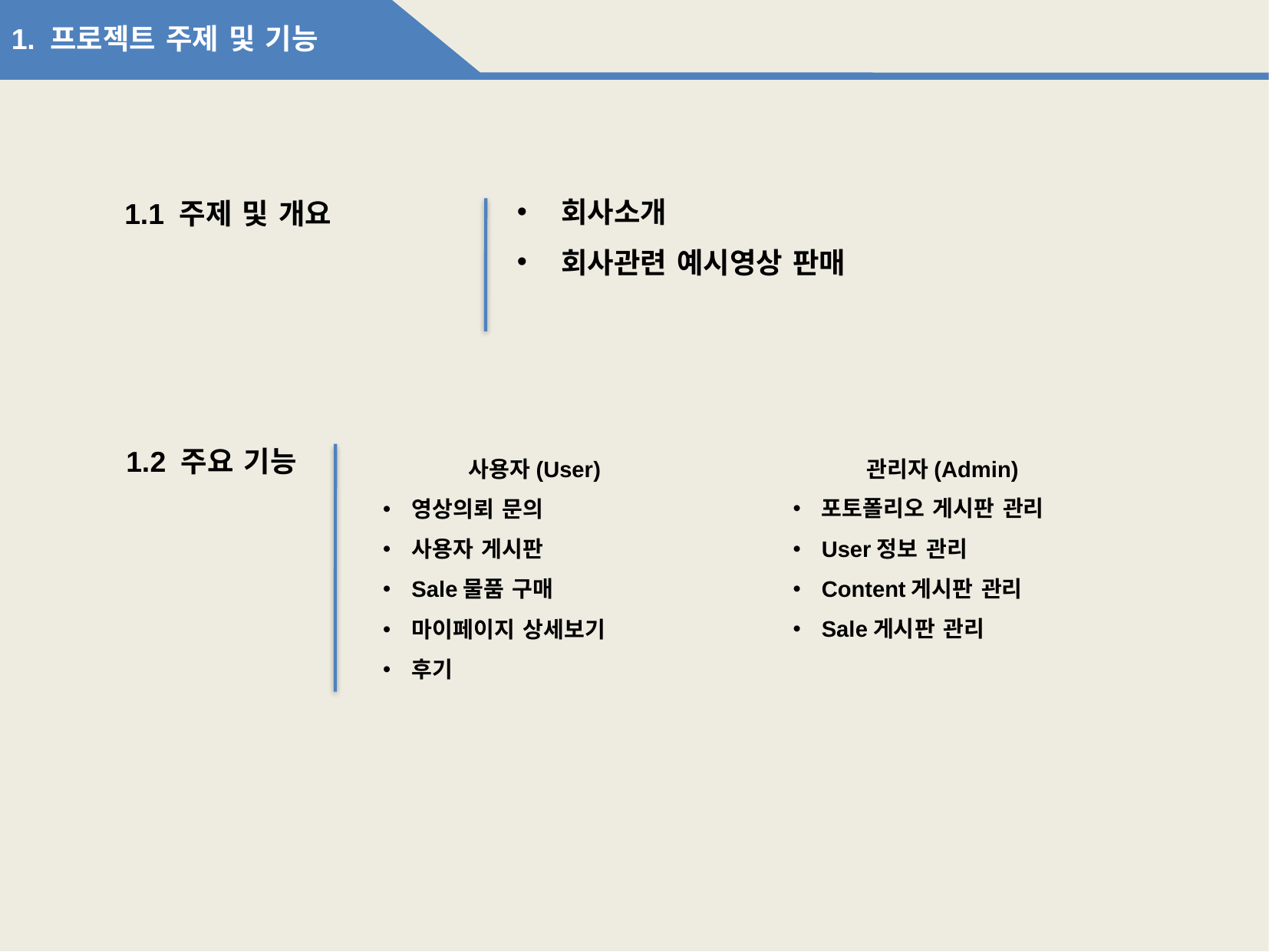

1. 프로젝트 주제 및 기능

 회사소개
 회사관련 예시영상 판매

1.1 주제 및 개요

1.2 주요 기능

사용자(User)
영상의뢰 문의
사용자 게시판
Sale물품 구매
마이페이지 상세보기
후기
관리자(Admin)
포토폴리오 게시판 관리
User정보 관리
Content게시판 관리
Sale게시판 관리